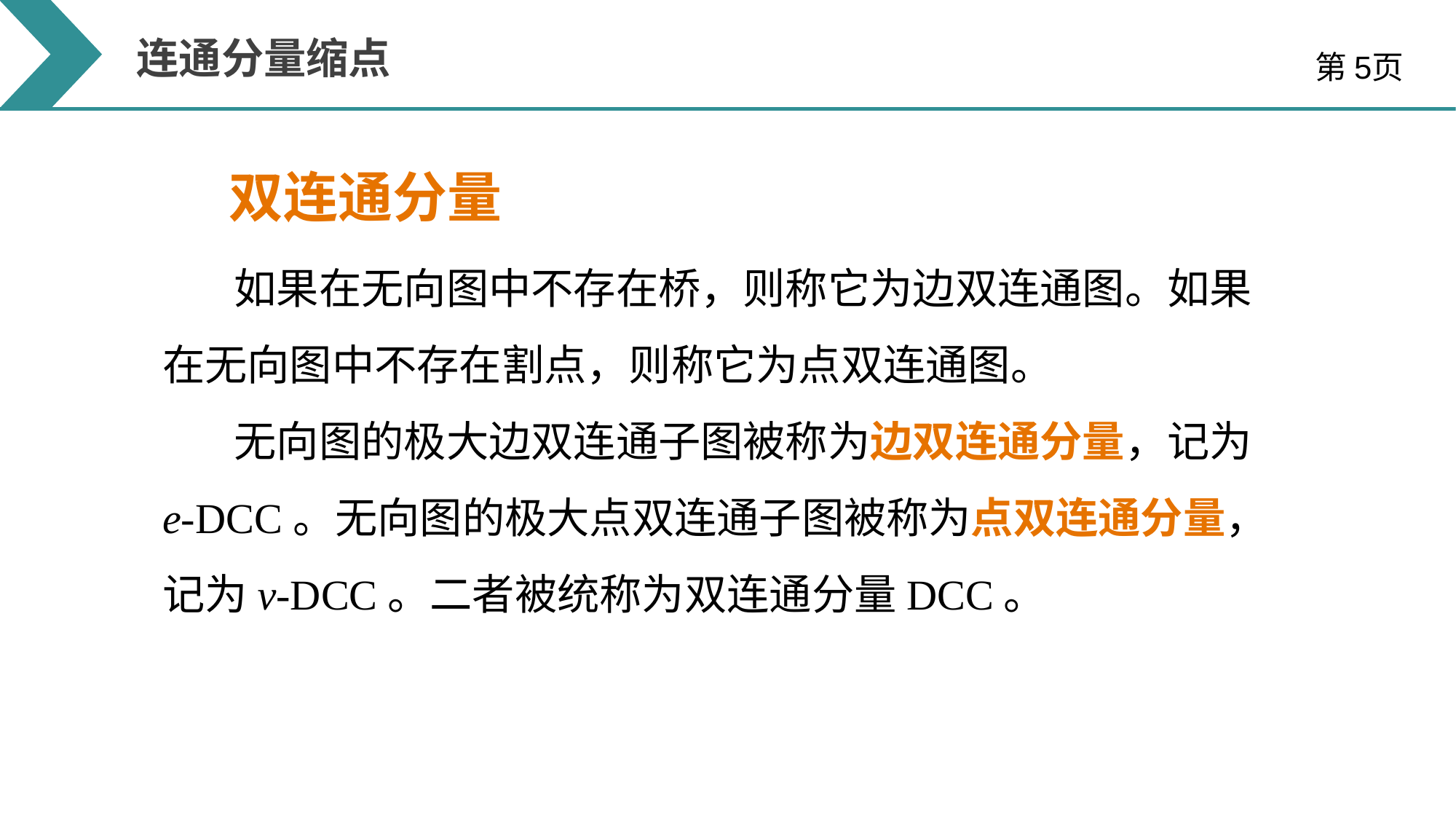

连通分量缩点
第5页
双连通分量
如果在无向图中不存在桥，则称它为边双连通图。如果在无向图中不存在割点，则称它为点双连通图。
无向图的极大边双连通子图被称为边双连通分量，记为e-DCC。无向图的极大点双连通子图被称为点双连通分量，记为v-DCC。二者被统称为双连通分量DCC。